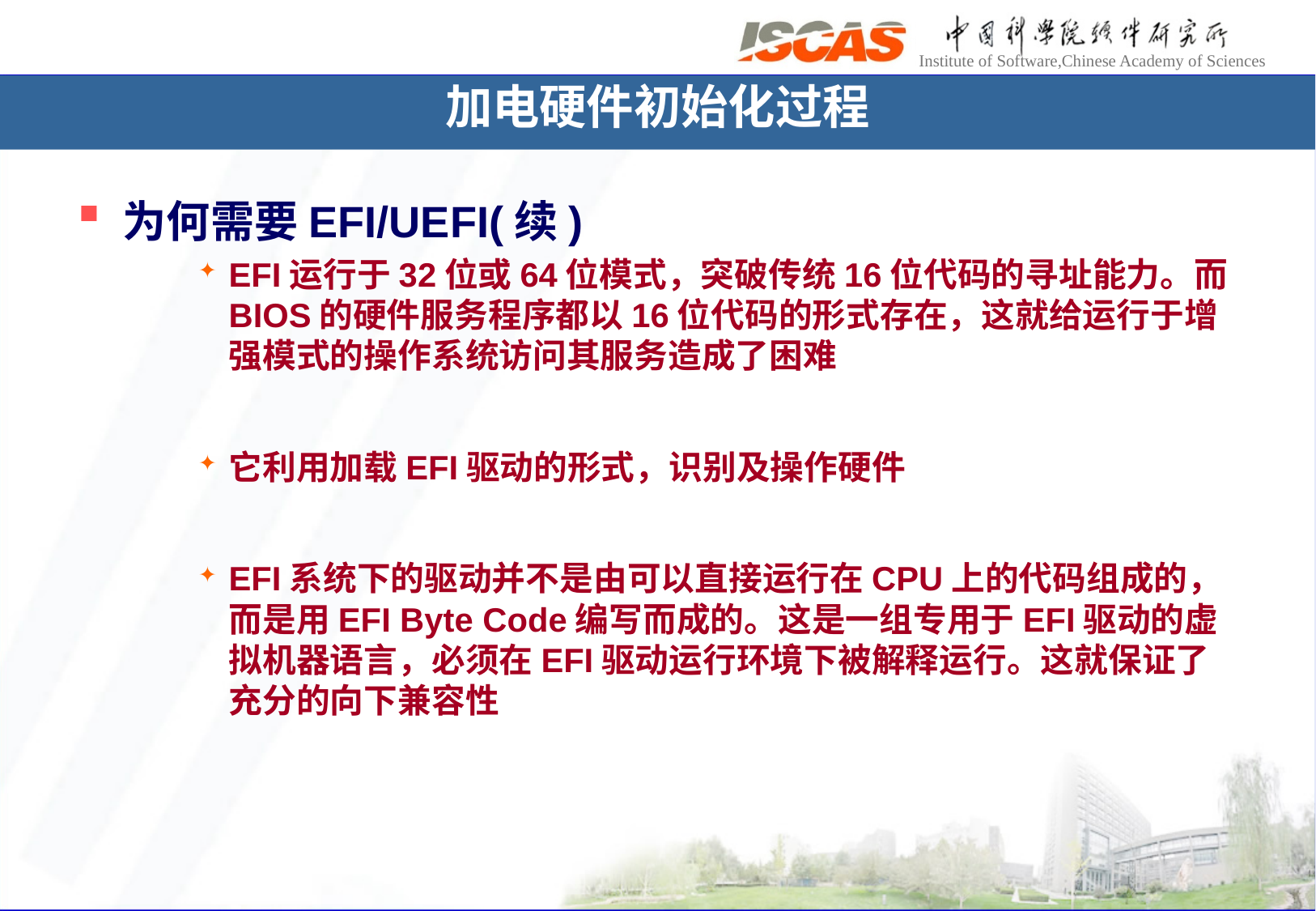

# 加电硬件初始化过程
为何需要EFI/UEFI(续)
EFI运行于32位或64位模式，突破传统16位代码的寻址能力。而BIOS的硬件服务程序都以16位代码的形式存在，这就给运行于增强模式的操作系统访问其服务造成了困难

它利用加载EFI驱动的形式，识别及操作硬件

EFI系统下的驱动并不是由可以直接运行在CPU上的代码组成的，而是用EFI Byte Code编写而成的。这是一组专用于EFI驱动的虚拟机器语言，必须在EFI驱动运行环境下被解释运行。这就保证了充分的向下兼容性